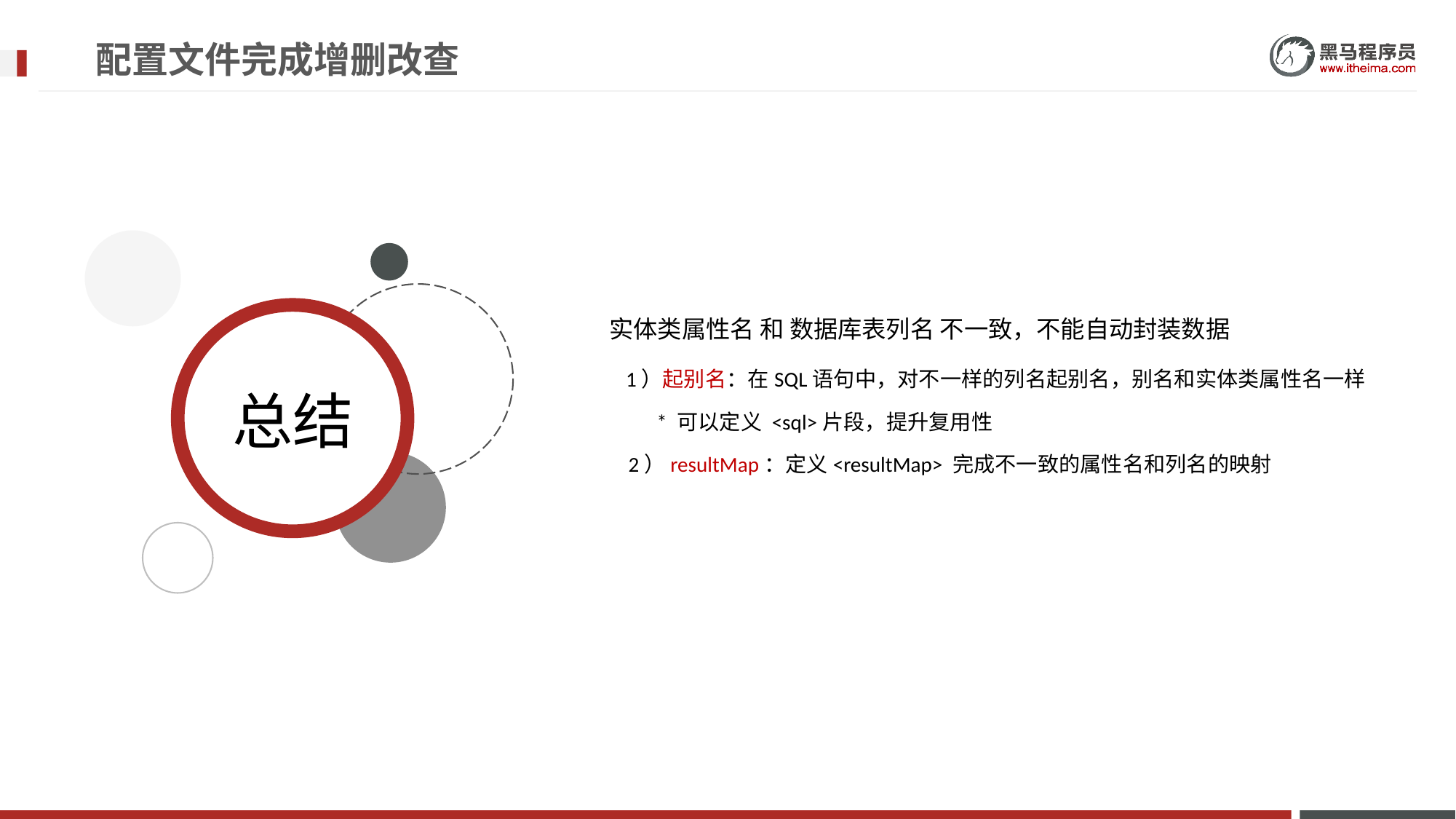

# 配置文件完成增删改查

实体类属性名 和 数据库表列名 不一致，不能自动封装数据
   1）起别名：在SQL语句中，对不一样的列名起别名，别名和实体类属性名一样
          * 可以定义 <sql>片段，提升复用性
    2）resultMap：定义<resultMap> 完成不一致的属性名和列名的映射